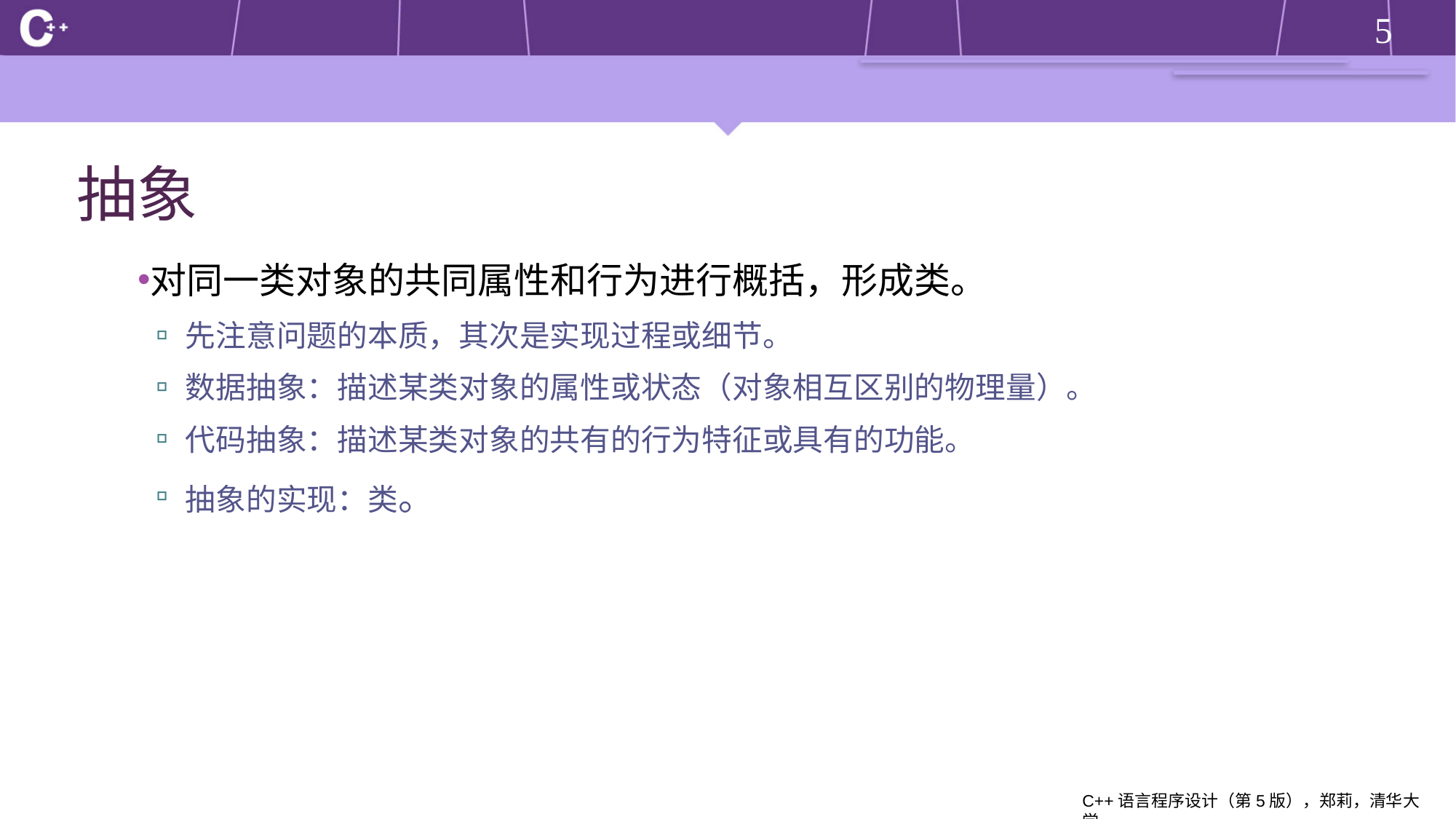

# 抽象
对同一类对象的共同属性和行为进行概括，形成类。
先注意问题的本质，其次是实现过程或细节。
数据抽象：描述某类对象的属性或状态（对象相互区别的物理量）。
代码抽象：描述某类对象的共有的行为特征或具有的功能。
抽象的实现：类。